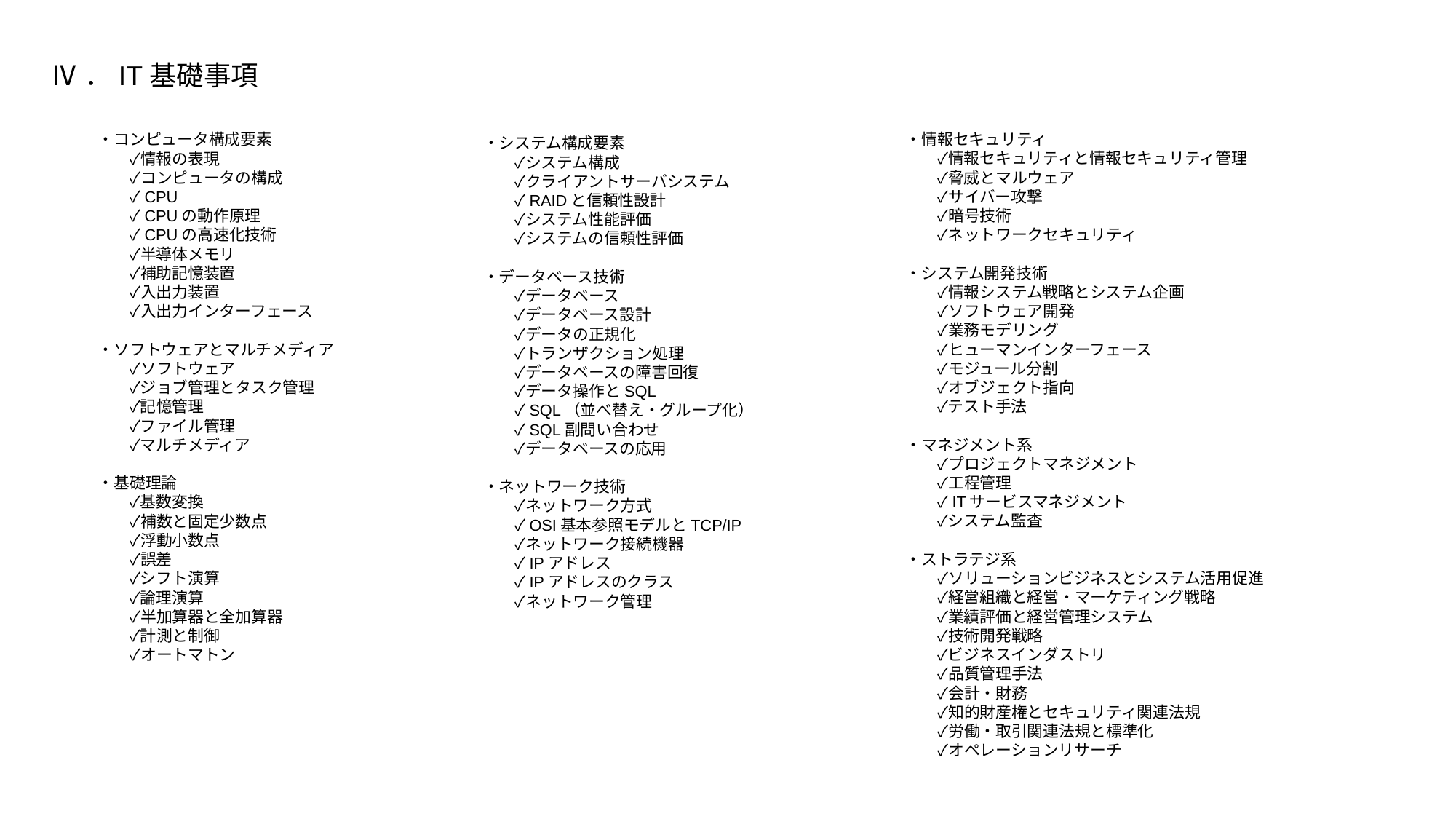

Ⅳ．IT基礎事項

　　　・コンピュータ構成要素
　　　　　✓情報の表現
　　　　　✓コンピュータの構成
　　　　　✓CPU
　　　　　✓CPUの動作原理
　　　　　✓CPUの高速化技術
　　　　　✓半導体メモリ
　　　　　✓補助記憶装置
　　　　　✓入出力装置
　　　　　✓入出力インターフェース

　　　・ソフトウェアとマルチメディア
　　　　　✓ソフトウェア
　　　　　✓ジョブ管理とタスク管理
　　　　　✓記憶管理
　　　　　✓ファイル管理
　　　　　✓マルチメディア

　　　・基礎理論
　　　　　✓基数変換
　　　　　✓補数と固定少数点
　　　　　✓浮動小数点
　　　　　✓誤差
　　　　　✓シフト演算
　　　　　✓論理演算
　　　　　✓半加算器と全加算器
　　　　　✓計測と制御
　　　　　✓オートマトン

　　　・情報セキュリティ
　　　　　✓情報セキュリティと情報セキュリティ管理
　　　　　✓脅威とマルウェア
　　　　　✓サイバー攻撃
　　　　　✓暗号技術
　　　　　✓ネットワークセキュリティ

　　　・システム開発技術
　　　　　✓情報システム戦略とシステム企画
　　　　　✓ソフトウェア開発
　　　　　✓業務モデリング
　　　　　✓ヒューマンインターフェース
　　　　　✓モジュール分割
　　　　　✓オブジェクト指向
　　　　　✓テスト手法

　　　・マネジメント系
　　　　　✓プロジェクトマネジメント
　　　　　✓工程管理
　　　　　✓ITサービスマネジメント
　　　　　✓システム監査

　　　・ストラテジ系
　　　　　✓ソリューションビジネスとシステム活用促進
　　　　　✓経営組織と経営・マーケティング戦略
　　　　　✓業績評価と経営管理システム
　　　　　✓技術開発戦略
　　　　　✓ビジネスインダストリ
　　　　　✓品質管理手法
　　　　　✓会計・財務
　　　　　✓知的財産権とセキュリティ関連法規
　　　　　✓労働・取引関連法規と標準化
　　　　　✓オペレーションリサーチ

　　　・システム構成要素
　　　　　✓システム構成
　　　　　✓クライアントサーバシステム
　　　　　✓RAIDと信頼性設計
　　　　　✓システム性能評価
　　　　　✓システムの信頼性評価

　　　・データベース技術
　　　　　✓データベース
　　　　　✓データベース設計
　　　　　✓データの正規化
　　　　　✓トランザクション処理
　　　　　✓データベースの障害回復
　　　　　✓データ操作とSQL
　　　　　✓SQL（並べ替え・グループ化）
　　　　　✓SQL副問い合わせ
　　　　　✓データベースの応用

　　　・ネットワーク技術
　　　　　✓ネットワーク方式
　　　　　✓OSI基本参照モデルとTCP/IP
　　　　　✓ネットワーク接続機器
　　　　　✓IPアドレス
　　　　　✓IPアドレスのクラス
　　　　　✓ネットワーク管理